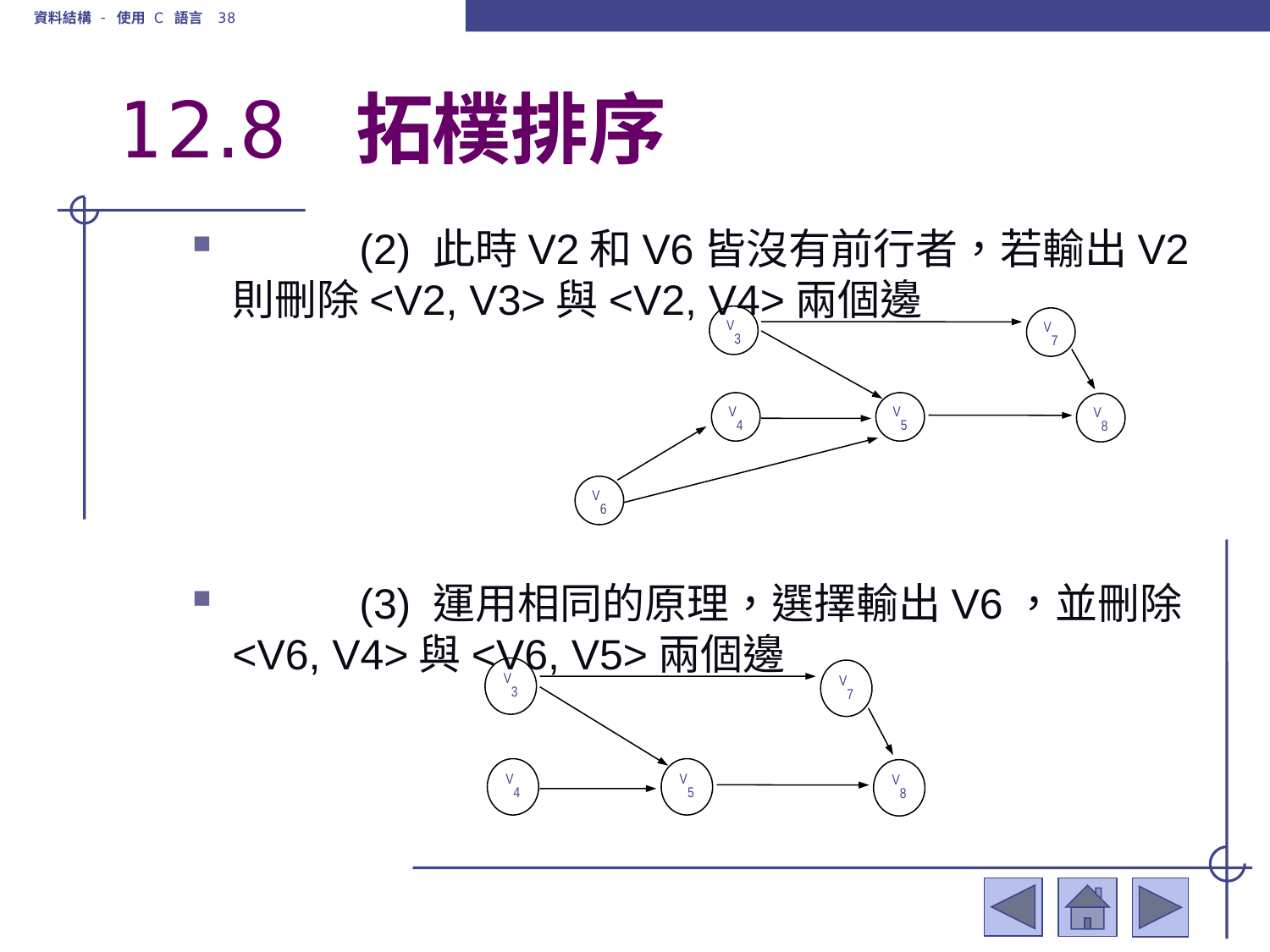

資料結構 - 使用 C 語言   38
# 12.8  拓樸排序
	(2) 此時V2和V6皆沒有前行者，若輸出V2則刪除<V2, V3>與<V2, V4>兩個邊

	(3) 運用相同的原理，選擇輸出V6，並刪除<V6, V4>與<V6, V5>兩個邊
V3
V7

V4
V5
V8

V6
V3
V7

V4
V5
V8